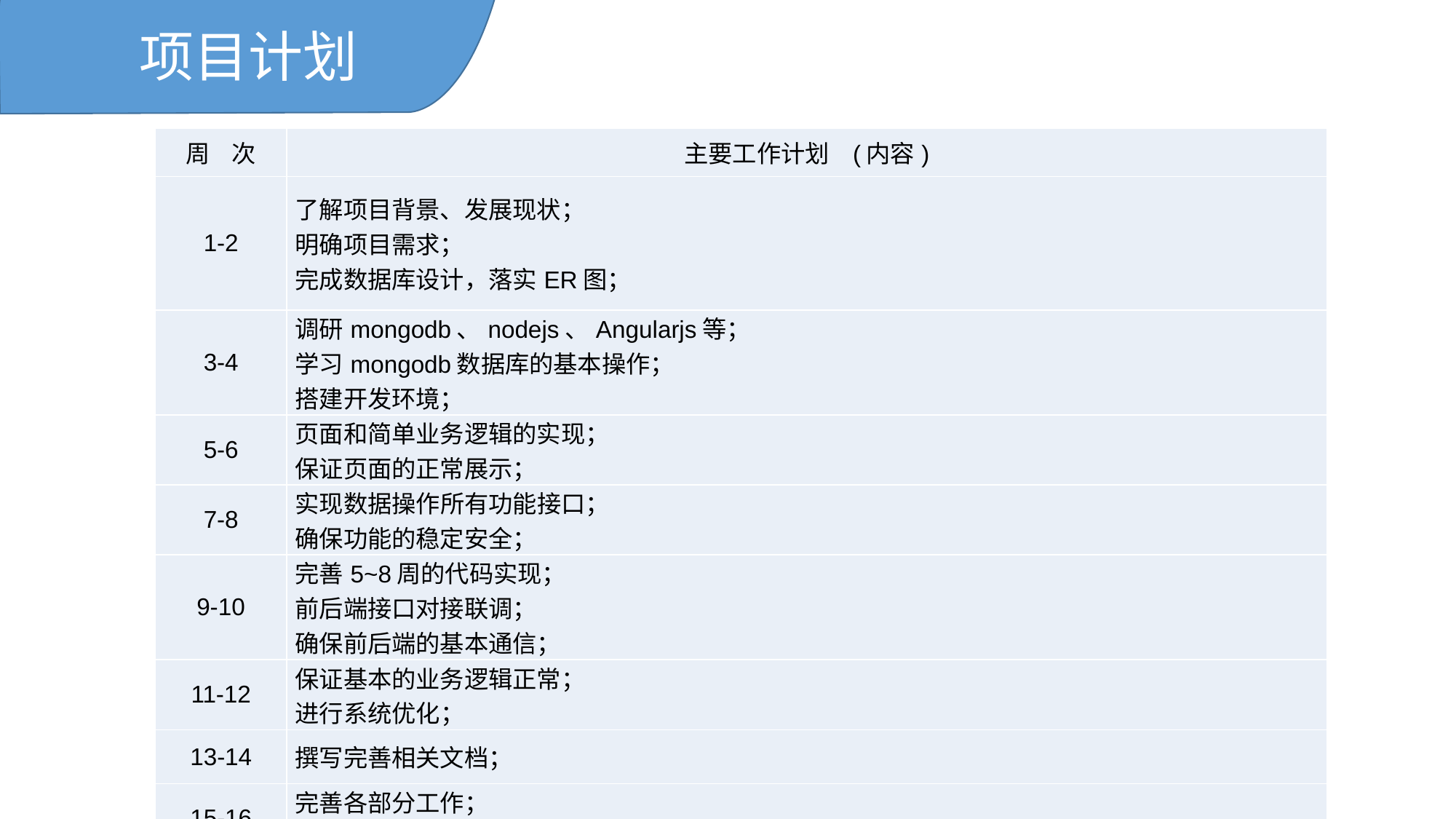

项目计划
| 周 次 | 主要工作计划 (内容) |
| --- | --- |
| 1-2 | 了解项目背景、发展现状； 明确项目需求； 完成数据库设计，落实ER图； |
| 3-4 | 调研mongodb、nodejs、Angularjs等； 学习mongodb数据库的基本操作； 搭建开发环境； |
| 5-6 | 页面和简单业务逻辑的实现； 保证页面的正常展示； |
| 7-8 | 实现数据操作所有功能接口； 确保功能的稳定安全； |
| 9-10 | 完善5~8周的代码实现； 前后端接口对接联调； 确保前后端的基本通信； |
| 11-12 | 保证基本的业务逻辑正常； 进行系统优化； |
| 13-14 | 撰写完善相关文档； |
| 15-16 | 完善各部分工作； 明确过程心得收获，总结反思不足 |